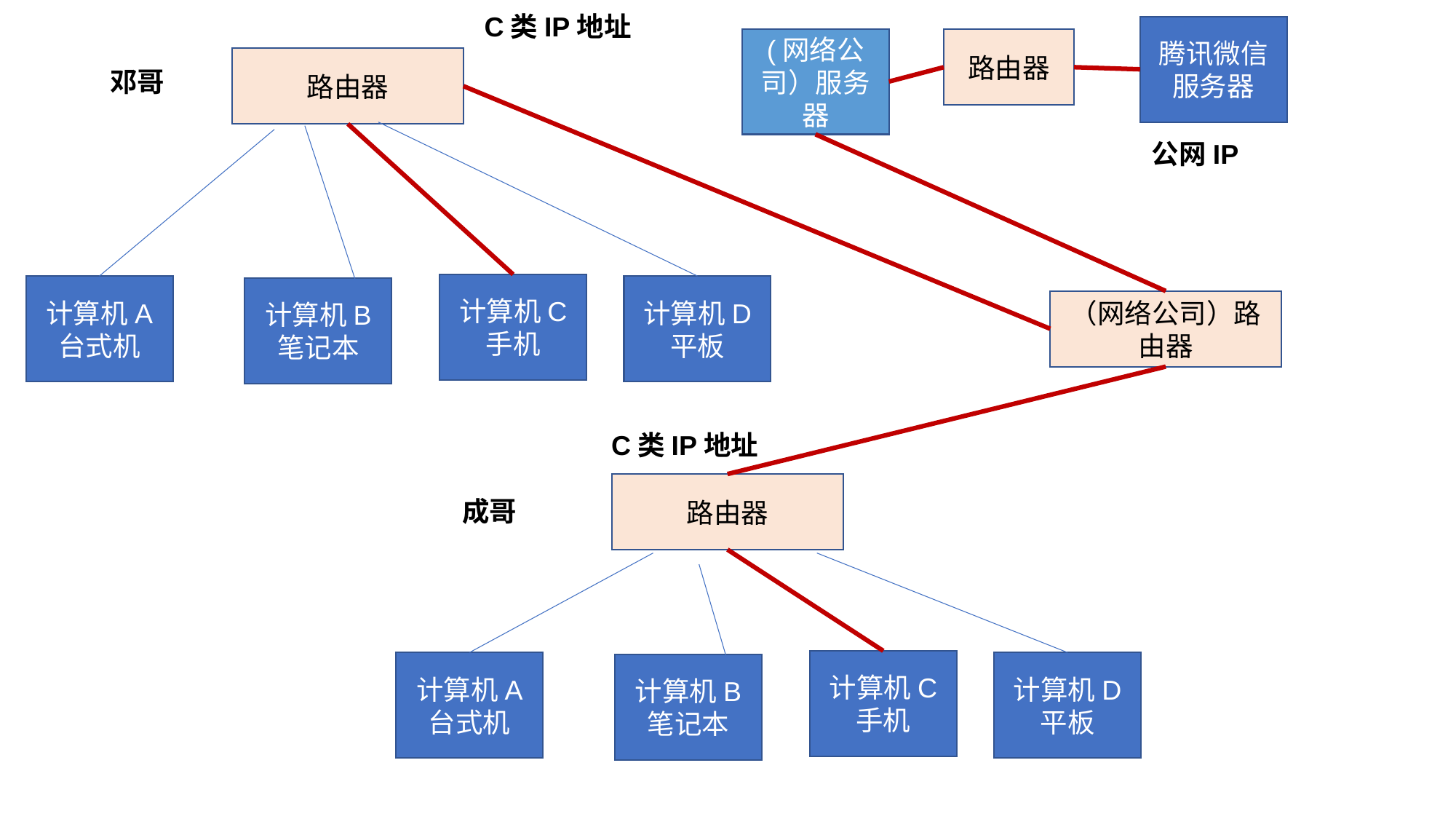

C类IP地址
腾讯微信服务器
(网络公司）服务器
路由器
路由器
邓哥
公网IP
计算机C
手机
计算机A
台式机
计算机D
平板
计算机B
笔记本
（网络公司）路由器
C类IP地址
路由器
成哥
计算机C
手机
计算机A
台式机
计算机D
平板
计算机B
笔记本